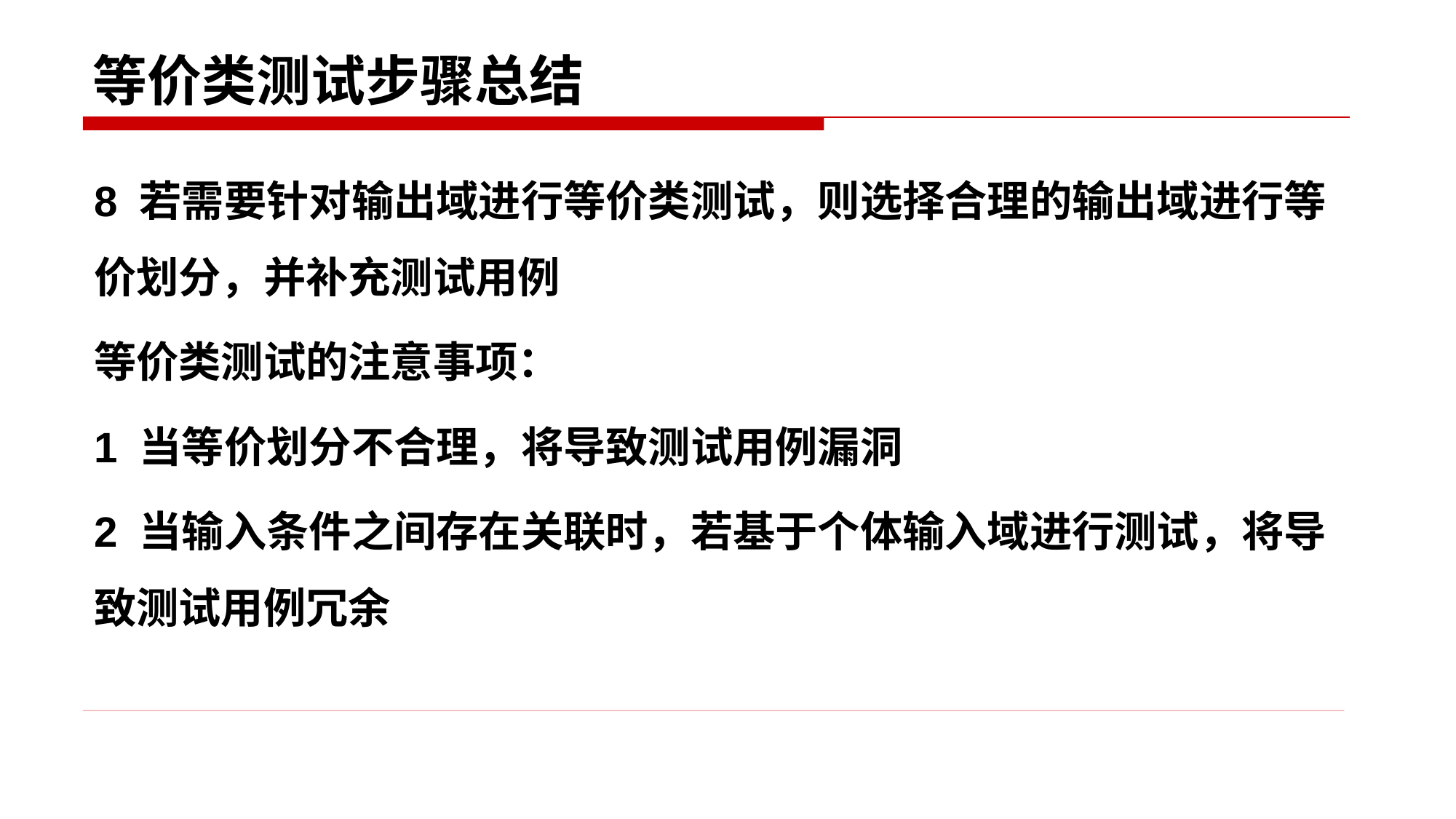

# 等价类测试步骤总结
8 若需要针对输出域进行等价类测试，则选择合理的输出域进行等价划分，并补充测试用例
等价类测试的注意事项：
1 当等价划分不合理，将导致测试用例漏洞
2 当输入条件之间存在关联时，若基于个体输入域进行测试，将导致测试用例冗余